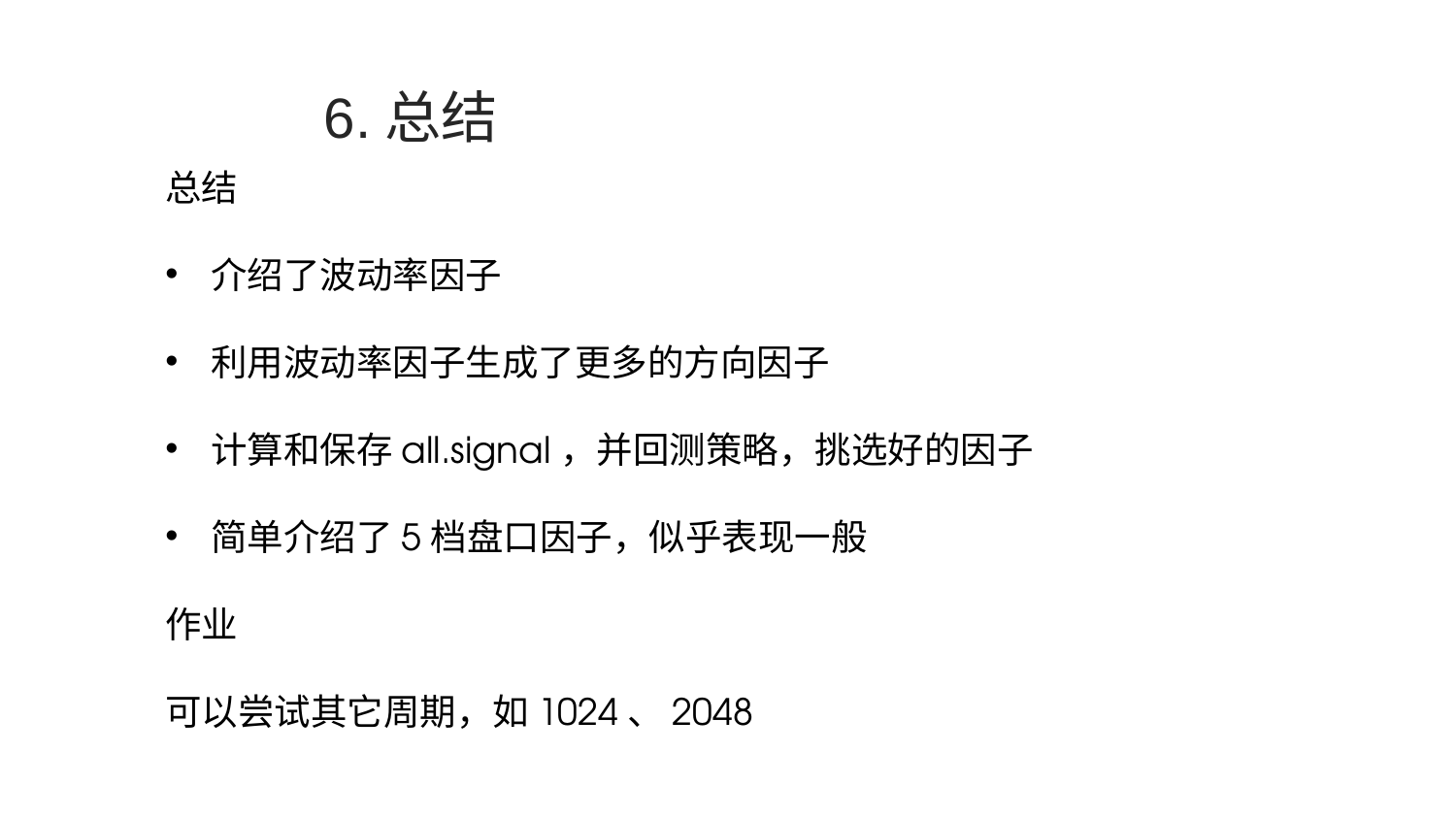

# 6.总结
总结

介绍了波动率因子

利用波动率因子生成了更多的方向因子

计算和保存all.signal，并回测策略，挑选好的因子

简单介绍了5档盘口因子，似乎表现一般

作业

可以尝试其它周期，如1024、2048